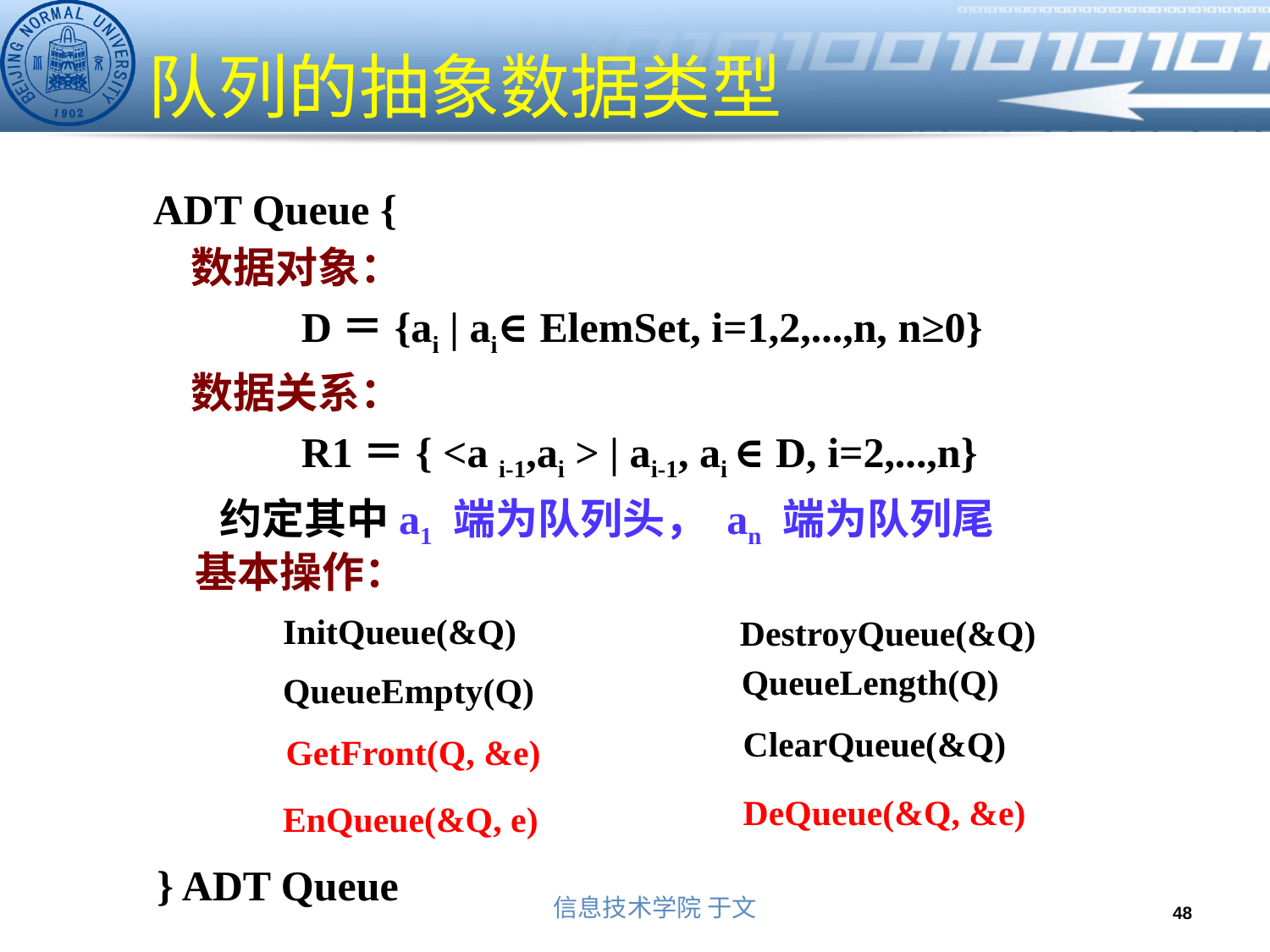

# 队列的抽象数据类型
 ADT Queue {
    数据对象：
               D＝{ai | ai∈ElemSet, i=1,2,...,n, n≥0}
    数据关系：
               R1＝{ <a i-1,ai > | ai-1, ai ∈D, i=2,...,n}
       约定其中a1 端为队列头， an 端为队列尾
基本操作：
 InitQueue(&Q)
DestroyQueue(&Q)
QueueLength(Q)
QueueEmpty(Q)
ClearQueue(&Q)
GetFront(Q, &e)
DeQueue(&Q, &e)
EnQueue(&Q, e)
} ADT Queue
48